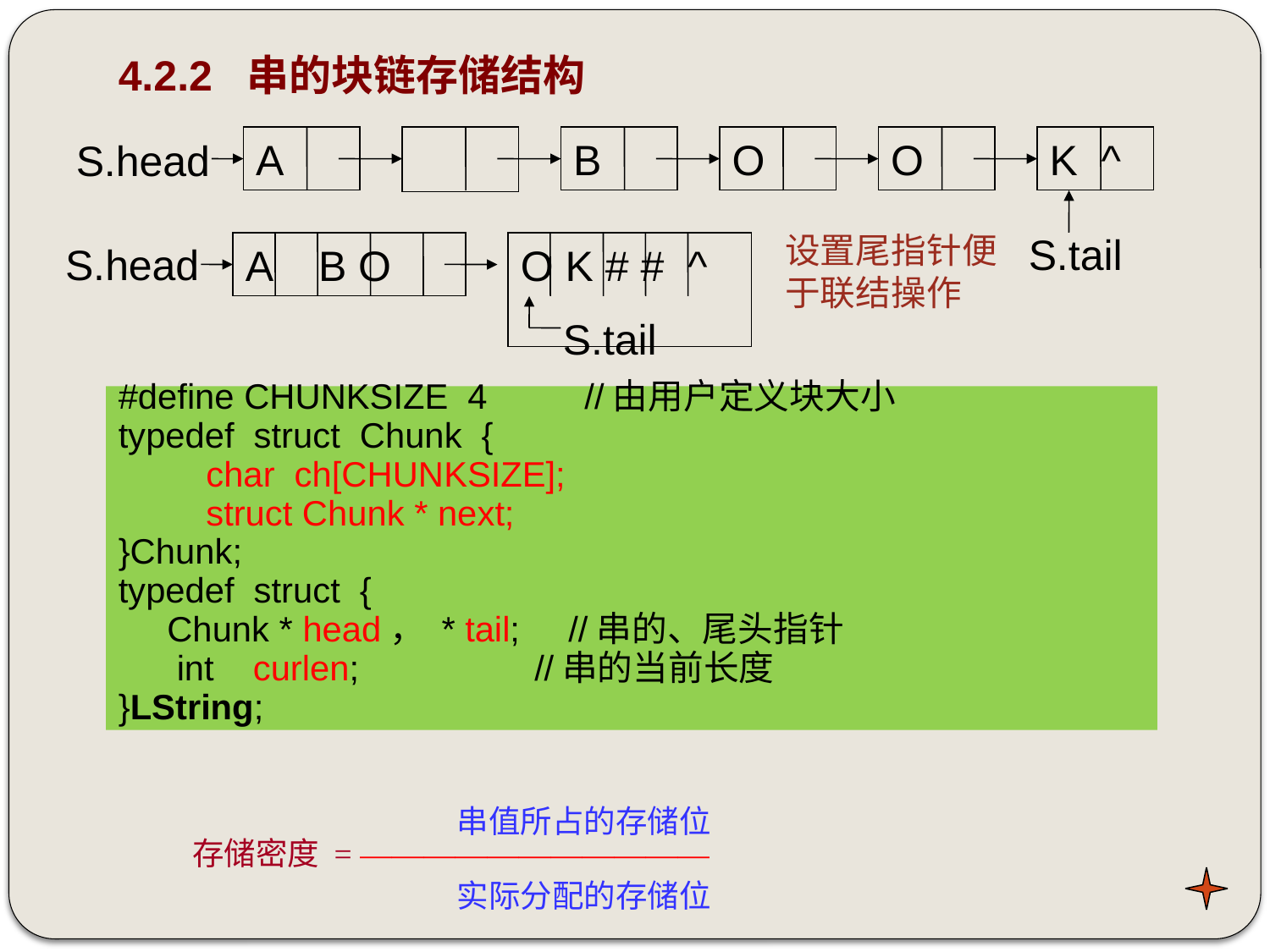

4.2.2  串的块链存储结构
A

B

O

O

K  ^

S.head

S.tail
设置尾指针便于联结操作
S.head
A    B O

O K # #  ^

S.tail

#define CHUNKSIZE  4          //由用户定义块大小
typedef  struct  Chunk  {
         char  ch[CHUNKSIZE];
         struct Chunk * next;
}Chunk;
typedef  struct  {
     Chunk * head， * tail;     //串的、尾头指针
      int    curlen;                  //串的当前长度
}LString;
串值所占的存储位
存储密度 = ———————————
实际分配的存储位